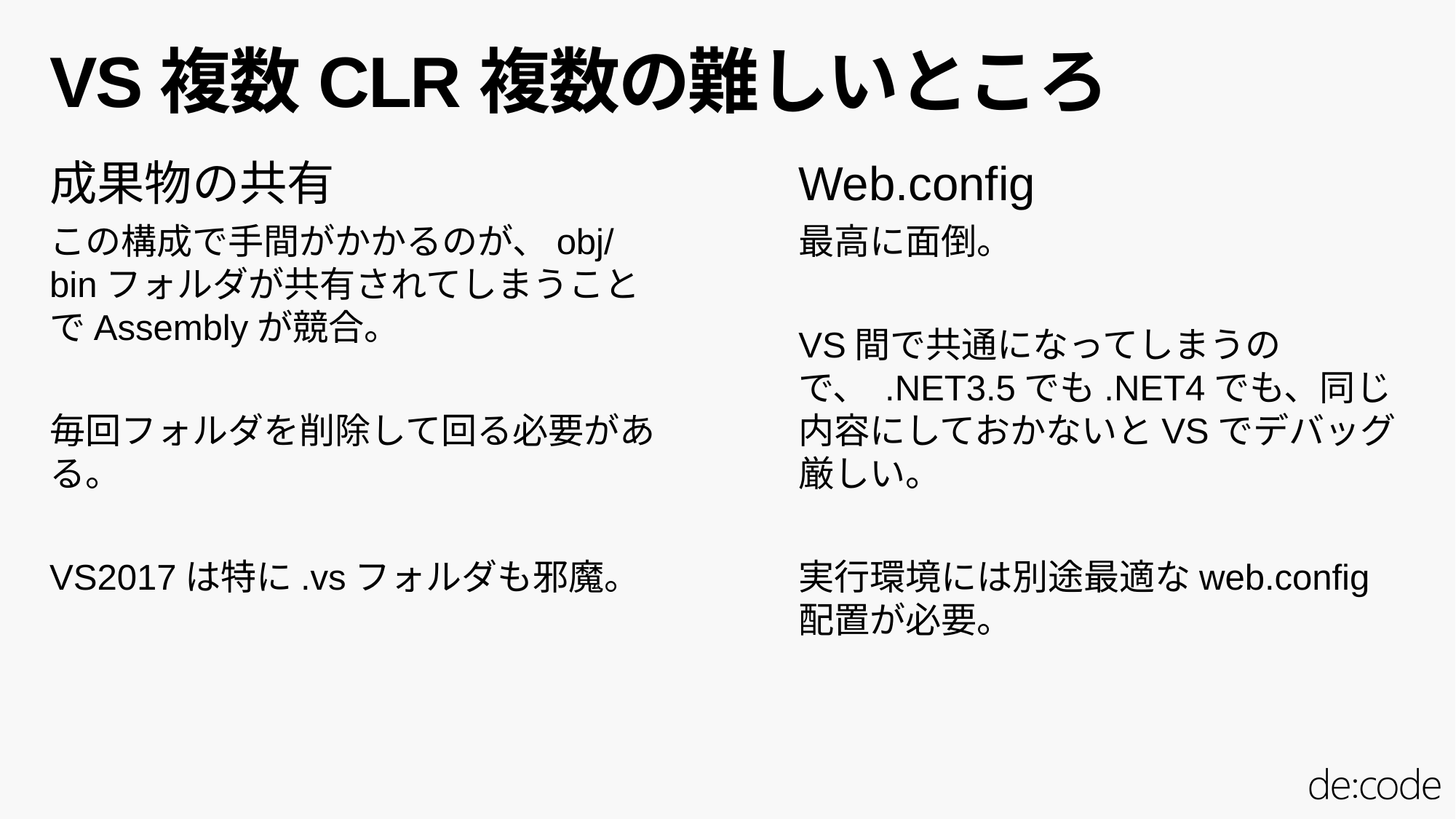

# VS複数CLR複数の難しいところ
成果物の共有
この構成で手間がかかるのが、obj/binフォルダが共有されてしまうことでAssemblyが競合。

毎回フォルダを削除して回る必要がある。

VS2017は特に.vsフォルダも邪魔。

Web.config
最高に面倒。

VS間で共通になってしまうので、 .NET3.5でも.NET4でも、同じ内容にしておかないとVSでデバッグ厳しい。

実行環境には別途最適なweb.config配置が必要。